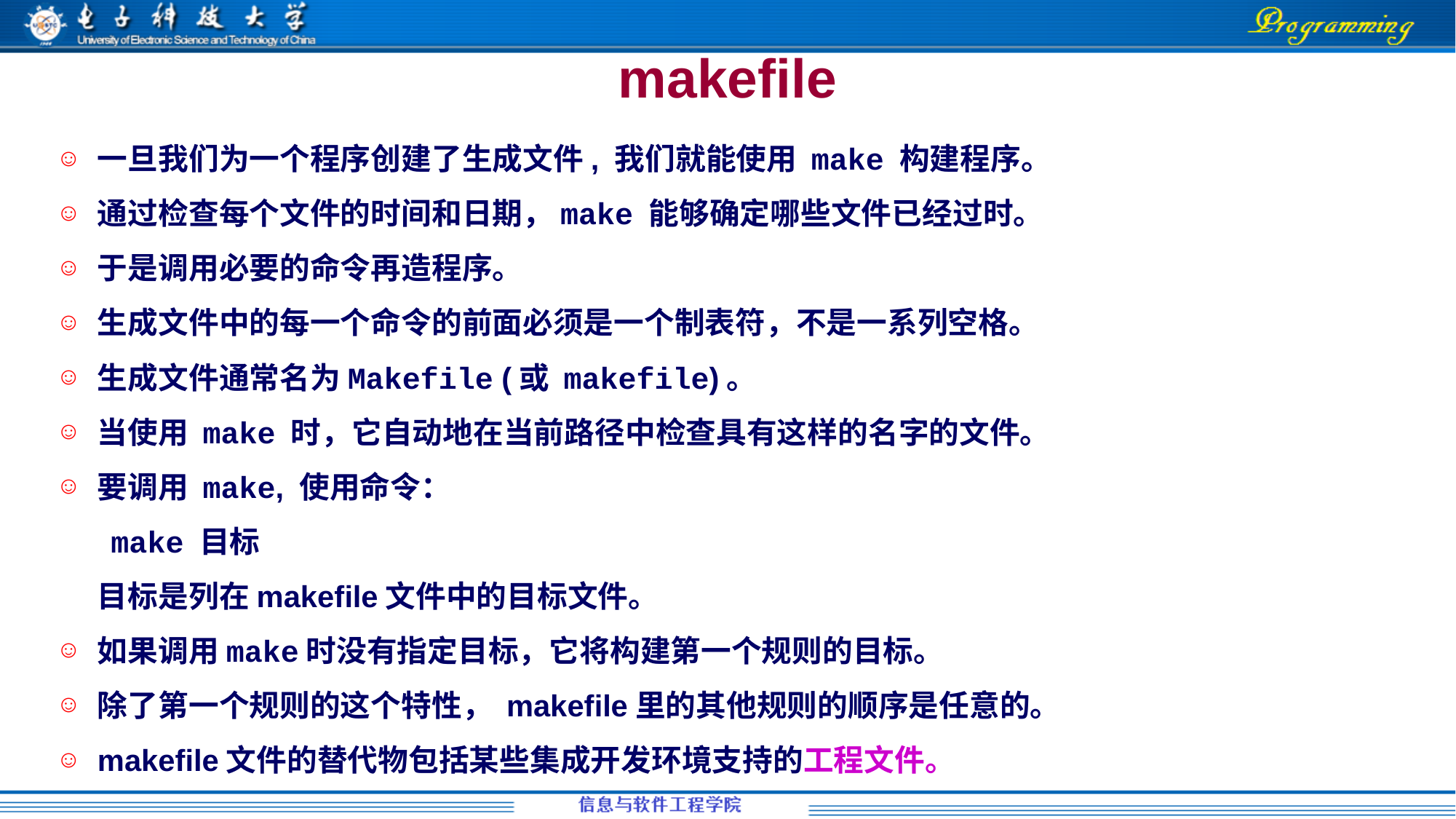

makefile
一旦我们为一个程序创建了生成文件, 我们就能使用 make 构建程序。
通过检查每个文件的时间和日期，make 能够确定哪些文件已经过时。
于是调用必要的命令再造程序。
生成文件中的每一个命令的前面必须是一个制表符，不是一系列空格。
生成文件通常名为Makefile (或 makefile)。
当使用 make 时，它自动地在当前路径中检查具有这样的名字的文件。
要调用 make, 使用命令：
make 目标
	目标是列在makefile文件中的目标文件。
如果调用make时没有指定目标，它将构建第一个规则的目标。
除了第一个规则的这个特性， makefile里的其他规则的顺序是任意的。
makefile文件的替代物包括某些集成开发环境支持的工程文件。